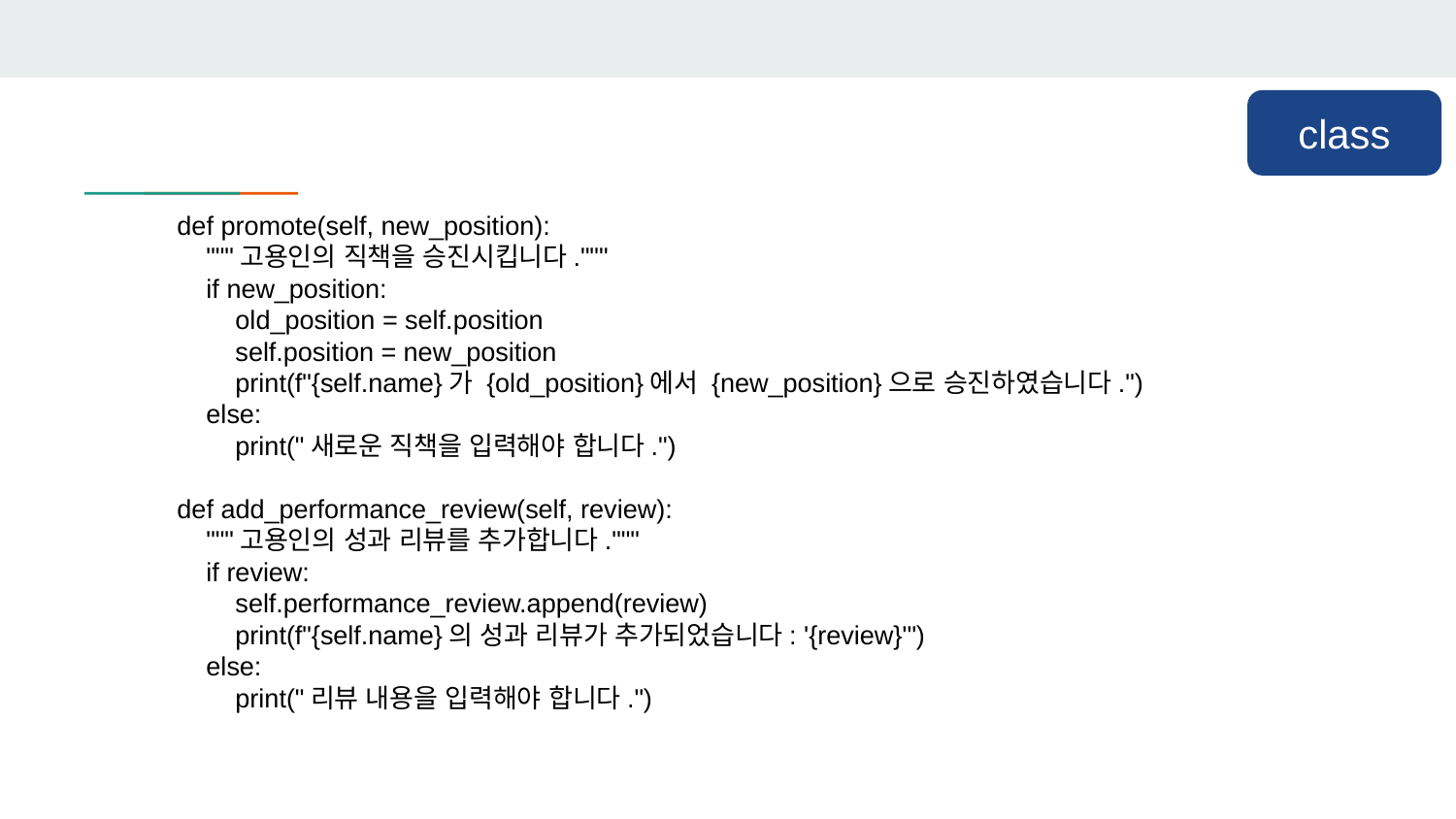

class
    def promote(self, new_position):
        """고용인의 직책을 승진시킵니다."""
        if new_position:
            old_position = self.position
            self.position = new_position
            print(f"{self.name}가 {old_position}에서 {new_position}으로 승진하였습니다.")
        else:
            print("새로운 직책을 입력해야 합니다.")

    def add_performance_review(self, review):
        """고용인의 성과 리뷰를 추가합니다."""
        if review:
            self.performance_review.append(review)
            print(f"{self.name}의 성과 리뷰가 추가되었습니다: '{review}'")
        else:
            print("리뷰 내용을 입력해야 합니다.")